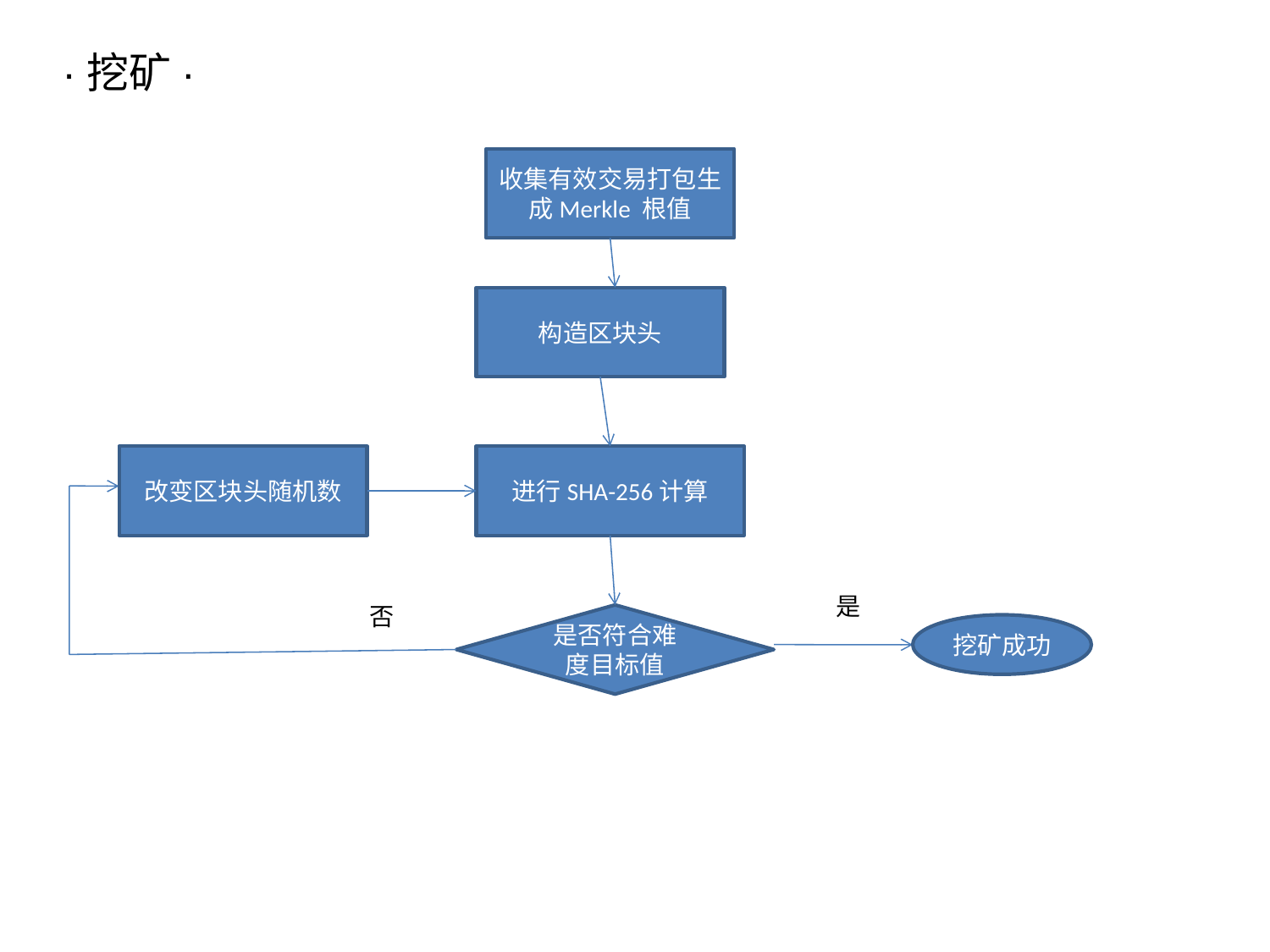

·挖矿·
收集有效交易打包生成Merkle 根值
构造区块头
改变区块头随机数
进行SHA-256计算
是
否
是否符合难度目标值
挖矿成功